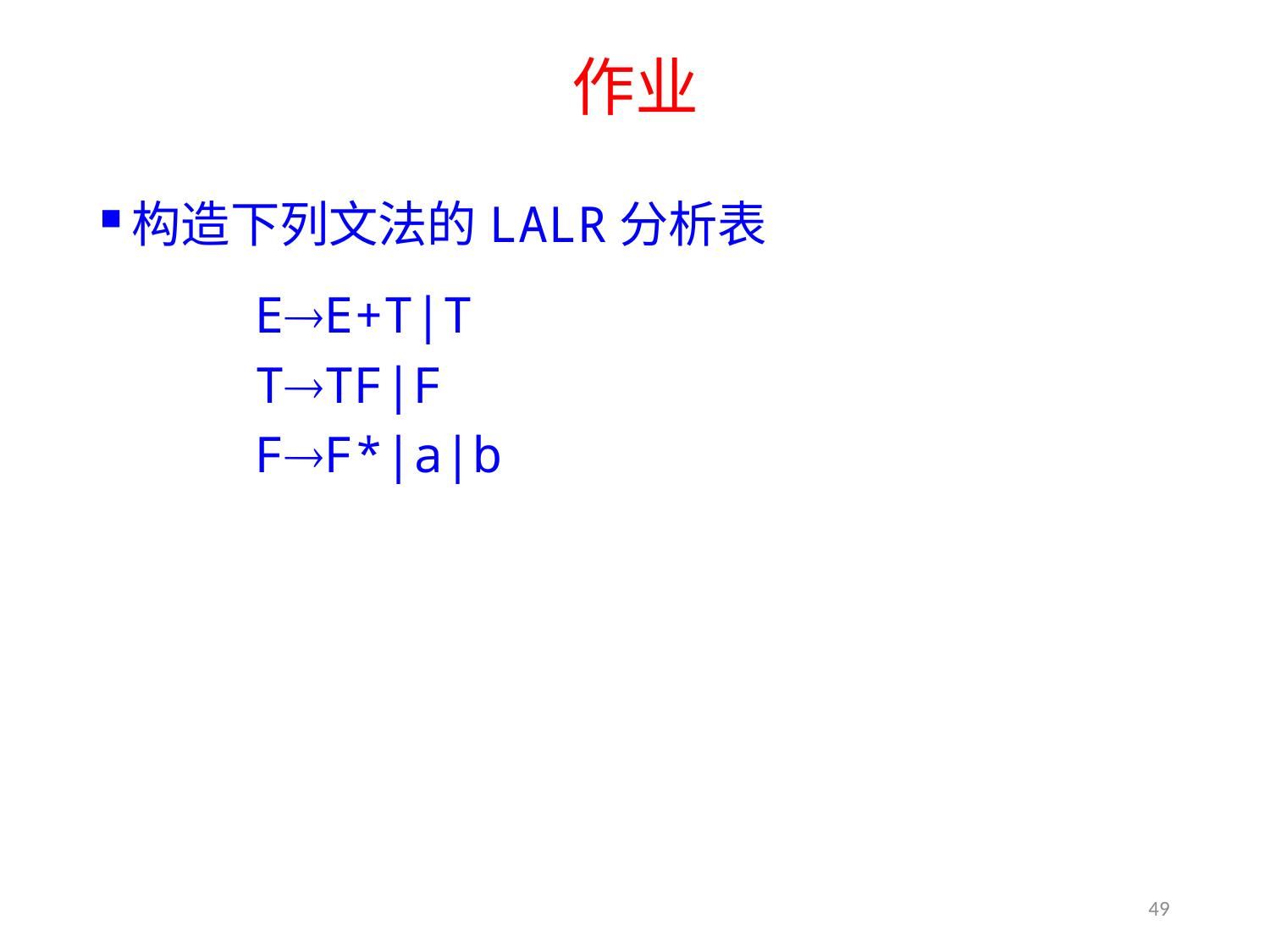

# 作业
构造下列文法的LALR分析表
E→E+T|T
T→TF|F
F→F*|a|b
49